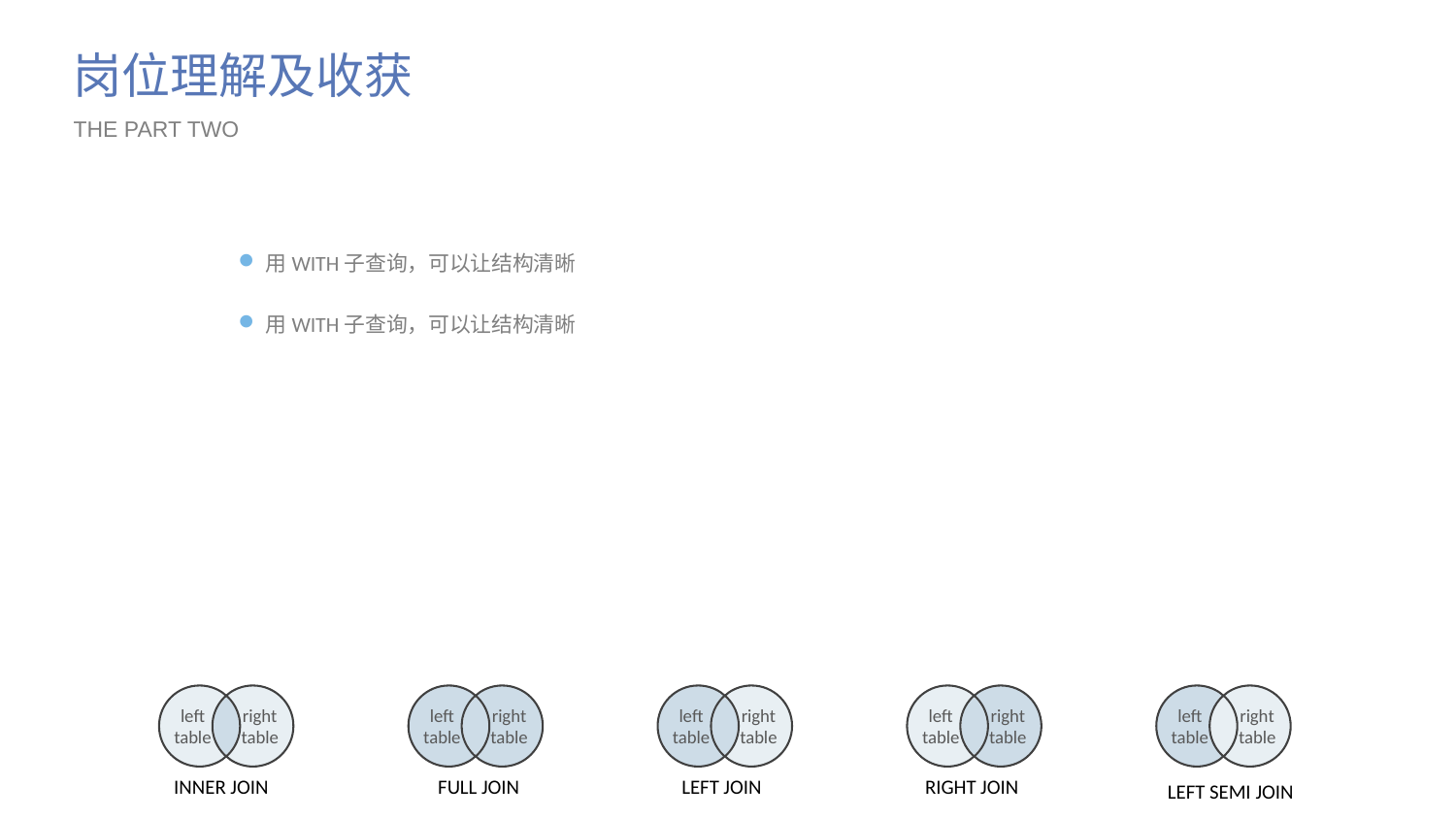

岗位理解及收获
THE PART TWO
用WITH子查询，可以让结构清晰
用WITH子查询，可以让结构清晰
left table

right table

left table

right table

left table

right table

left table

right table

left table

right table

INNER JOIN
FULL JOIN
LEFT JOIN
RIGHT JOIN
LEFT SEMI JOIN